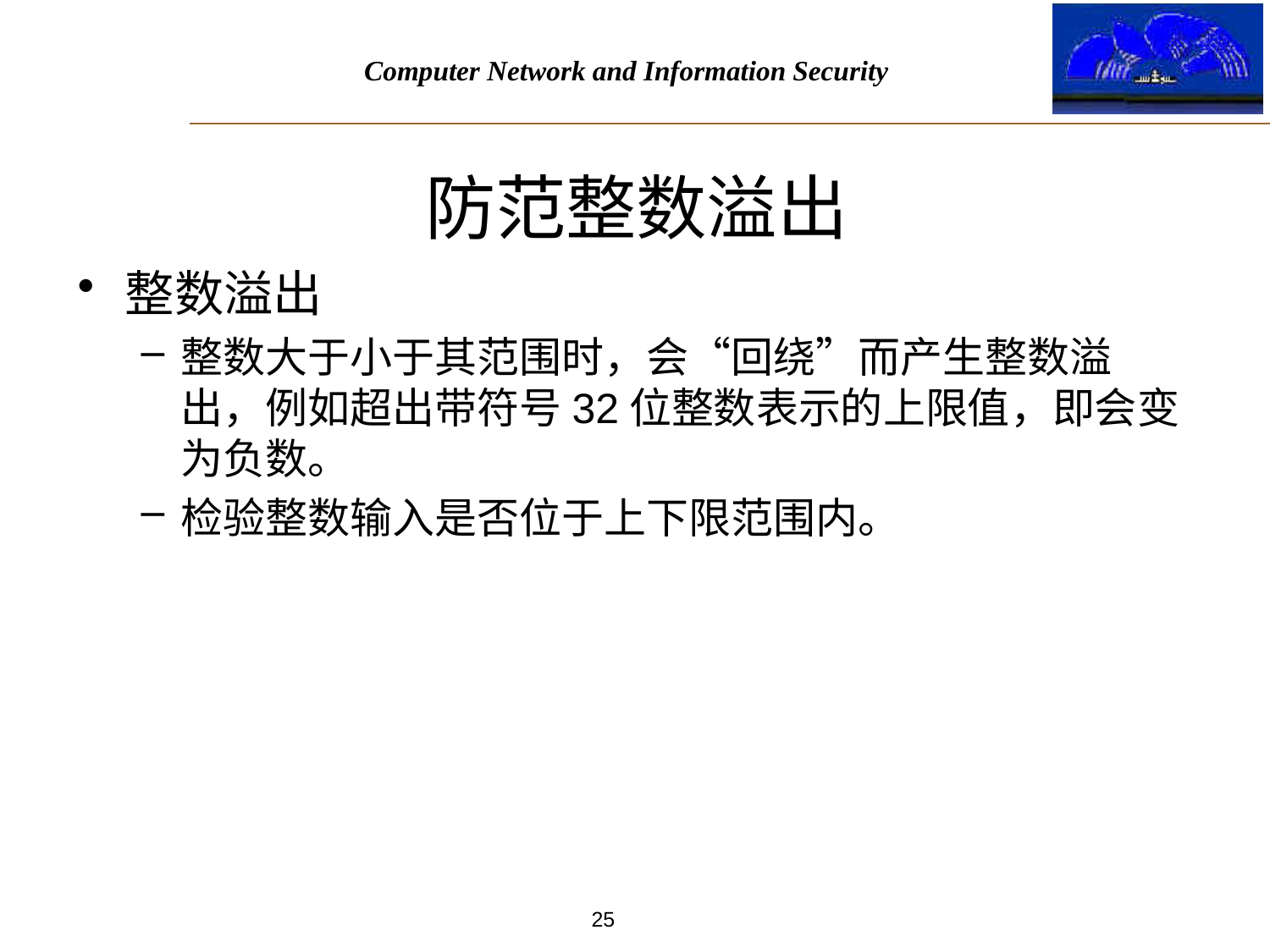

防范整数溢出
整数溢出
整数大于小于其范围时，会“回绕”而产生整数溢出，例如超出带符号32位整数表示的上限值，即会变为负数。
检验整数输入是否位于上下限范围内。
25